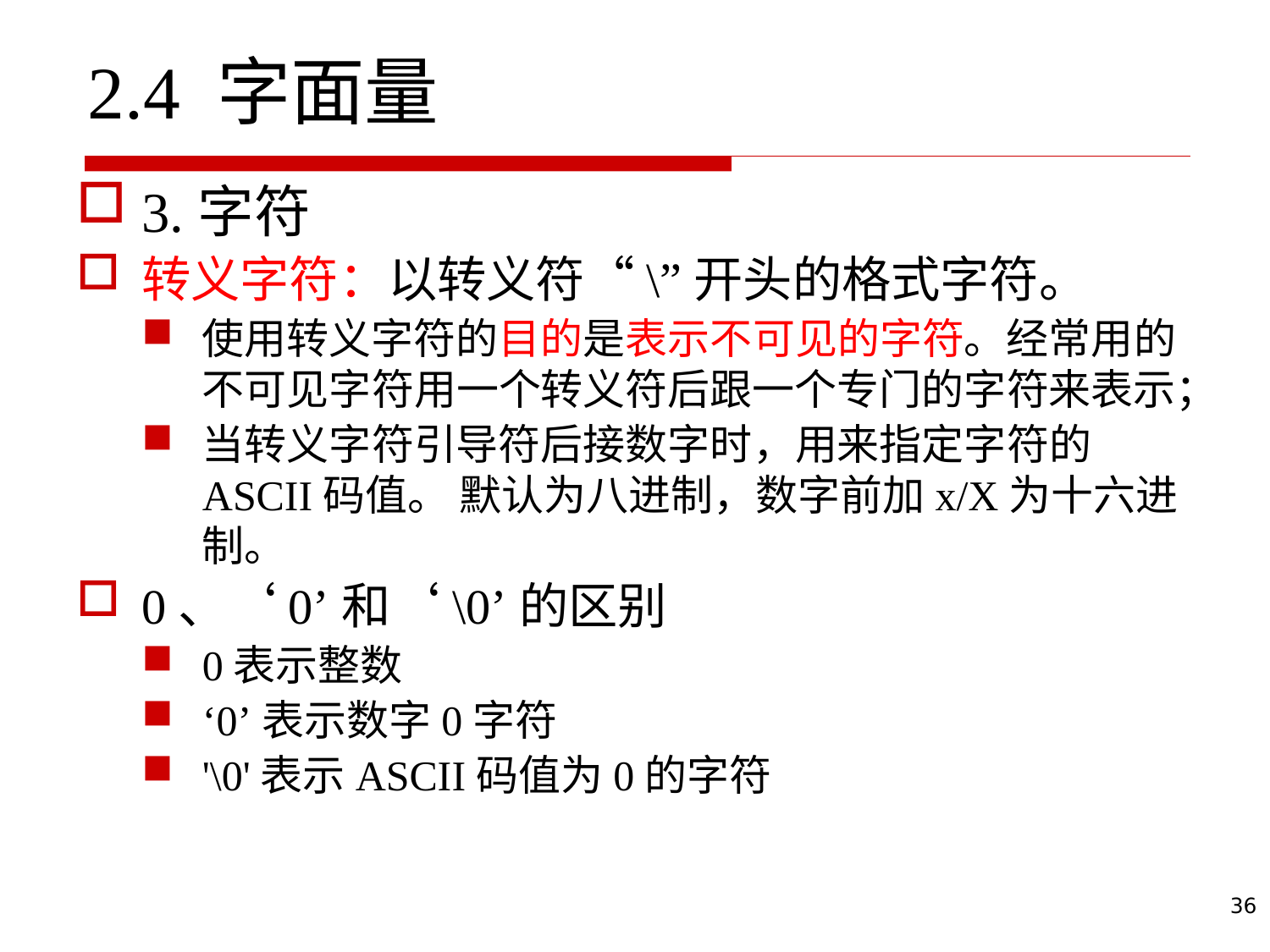

# 2.4 字面量
3.字符
转义字符：以转义符“\”开头的格式字符。
使用转义字符的目的是表示不可见的字符。经常用的不可见字符用一个转义符后跟一个专门的字符来表示；
当转义字符引导符后接数字时，用来指定字符的ASCII码值。 默认为八进制，数字前加x/X为十六进制。
0、‘0’和‘\0’的区别
0表示整数
‘0’表示数字0字符
'\0'表示ASCII码值为0的字符

36